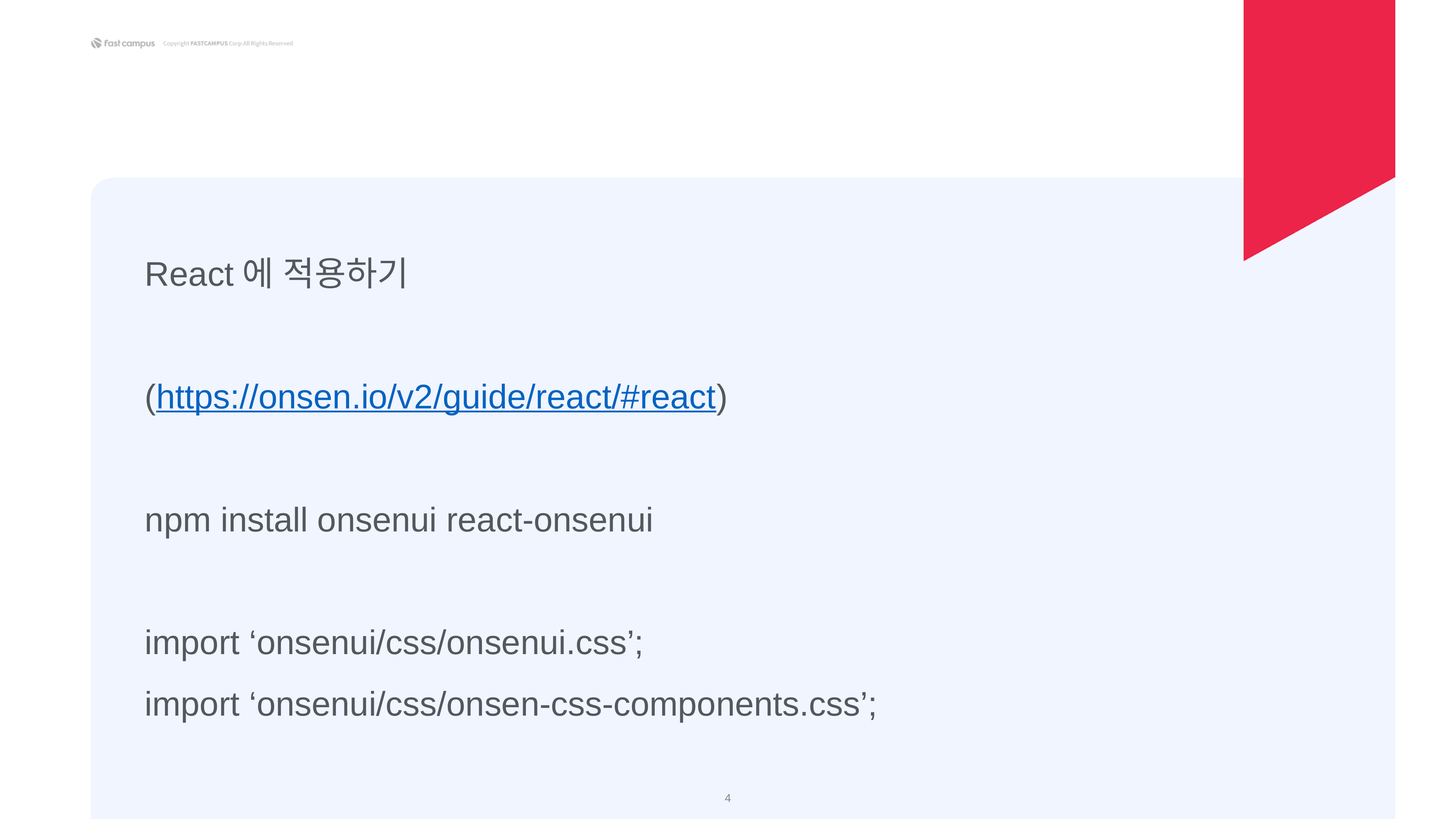

React에 적용하기

(https://onsen.io/v2/guide/react/#react)

npm install onsenui react-onsenui

import ‘onsenui/css/onsenui.css’;
import ‘onsenui/css/onsen-css-components.css’;
4